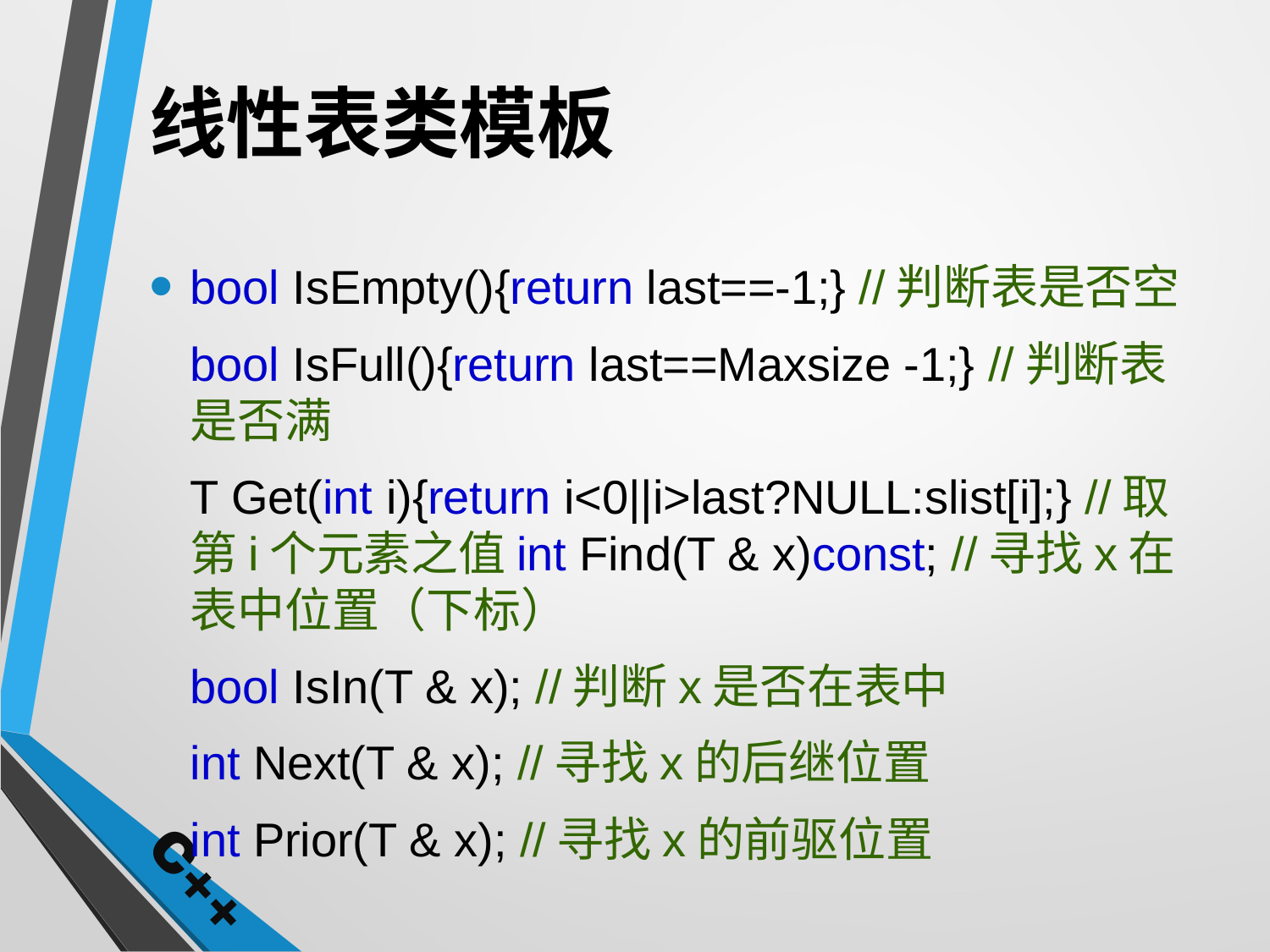

# 线性表类模板
bool IsEmpty(){return last==-1;} //判断表是否空
	bool IsFull(){return last==Maxsize -1;} //判断表是否满
	T Get(int i){return i<0||i>last?NULL:slist[i];} //取第i个元素之值int Find(T & x)const; //寻找x在表中位置（下标）
		bool IsIn(T & x); //判断x是否在表中
		int Next(T & x); //寻找x的后继位置
		int Prior(T & x); //寻找x的前驱位置